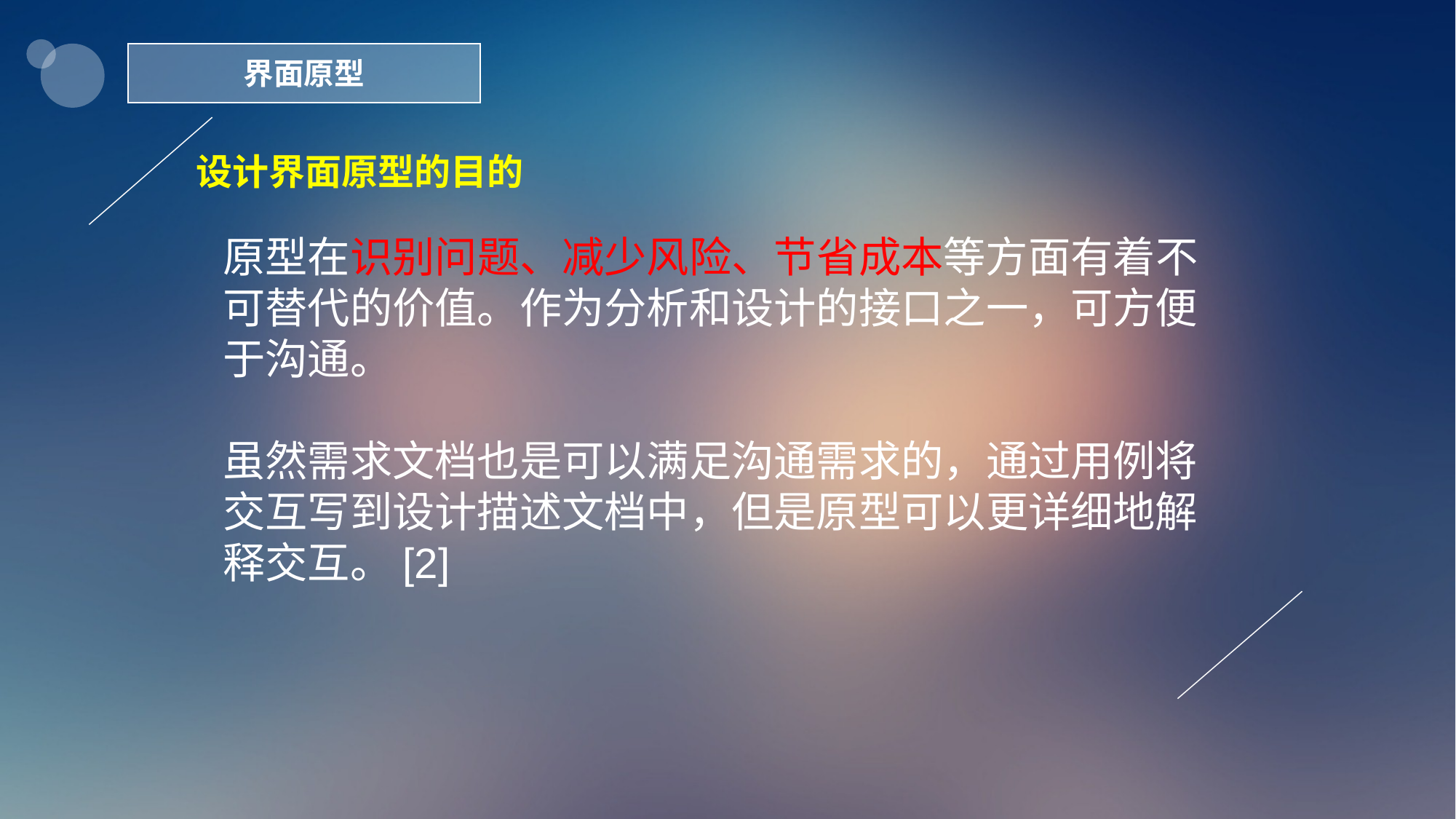

界面原型
设计界面原型的目的
原型在识别问题、减少风险、节省成本等方面有着不可替代的价值。作为分析和设计的接口之一，可方便于沟通。

虽然需求文档也是可以满足沟通需求的，通过用例将交互写到设计描述文档中，但是原型可以更详细地解释交互。[2]